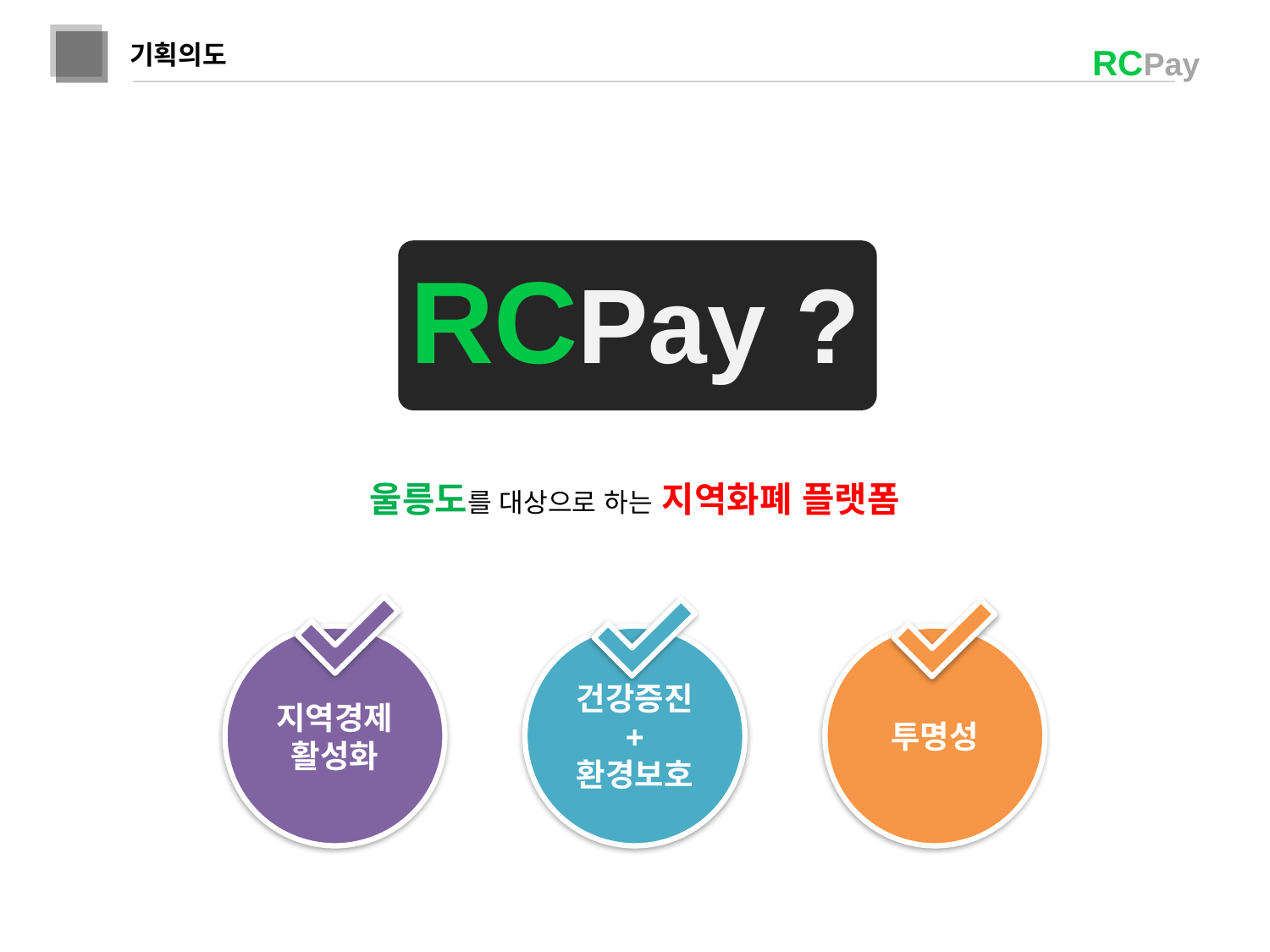

1
RCPay
기획의도
RCPay ?

울릉도를 대상으로 하는 지역화폐 플랫폼

지역경제
활성화
건강증진
+
환경보호
투명성